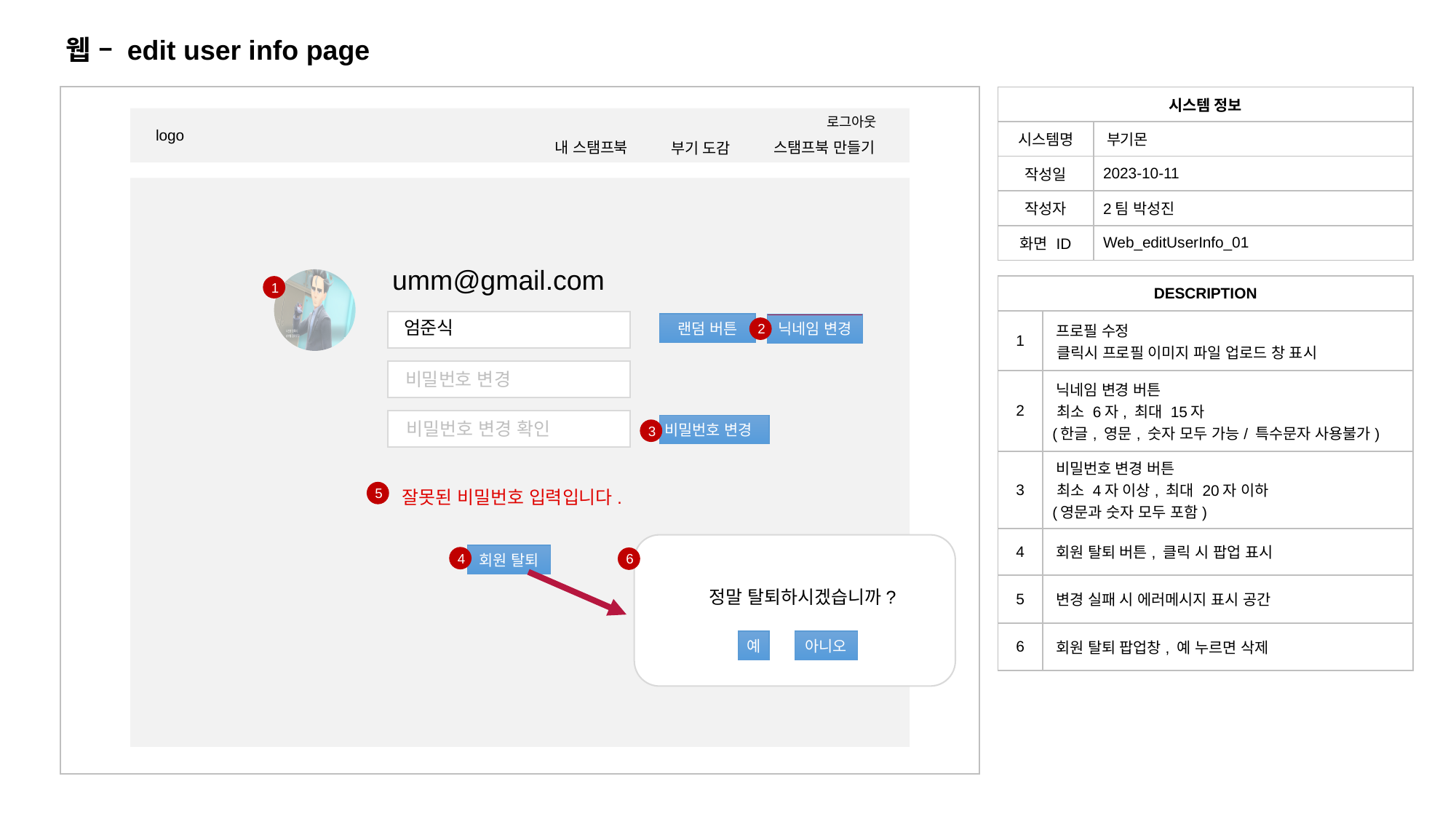

웹 – edit user info page

| 시스템 정보 |  |
| --- | --- |
| 시스템명 | 부기몬 |
| 작성일 | 2023-10-11 |
| 작성자 | 2팀 박성진 |
| 화면 ID | Web\_editUserInfo\_01 |
로그아웃

logo
스탬프북 만들기
내 스탬프북
부기 도감

umm@gmail.com

1
| DESCRIPTION |  |
| --- | --- |
| 1 | 프로필 수정 클릭시 프로필 이미지 파일 업로드 창 표시 |
| 2 | 닉네임 변경 버튼 최소 6자, 최대 15자 (한글, 영문, 숫자 모두 가능/ 특수문자 사용불가) |
| 3 | 비밀번호 변경 버튼 최소 4자 이상, 최대 20자 이하 (영문과 숫자 모두 포함) |
| 4 | 회원 탈퇴 버튼, 클릭 시 팝업 표시 |
| 5 | 변경 실패 시 에러메시지 표시 공간 |
| 6 | 회원 탈퇴 팝업창, 예 누르면 삭제 |
엄준식

랜덤 버튼
닉네임 변경
2

비밀번호 변경

비밀번호 변경 확인
비밀번호 변경
3
잘못된 비밀번호 입력입니다.
5

회원 탈퇴
4
6

정말 탈퇴하시겠습니까?
예
아니오